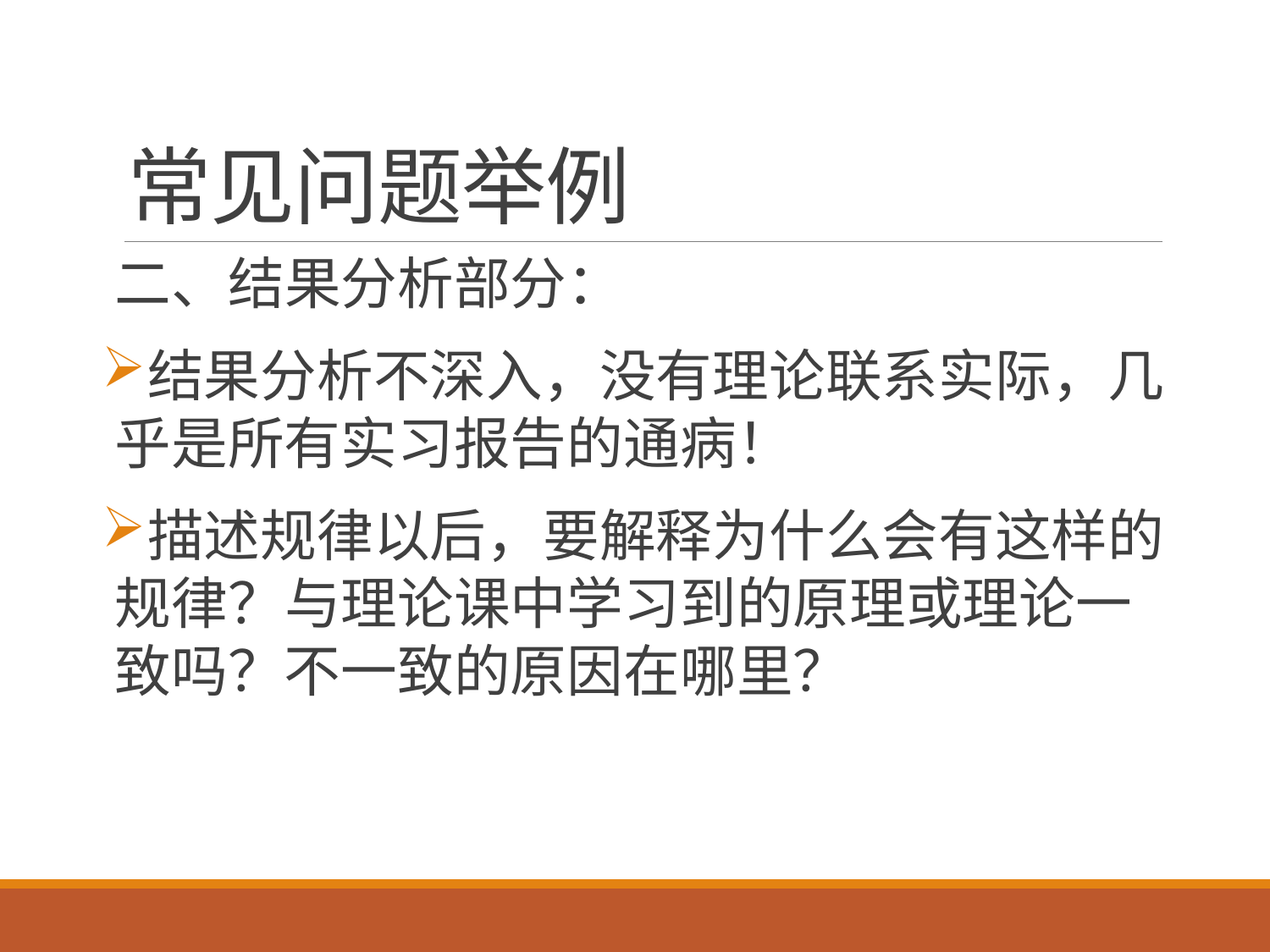

# 常见问题举例
二、结果分析部分：
结果分析不深入，没有理论联系实际，几乎是所有实习报告的通病！
描述规律以后，要解释为什么会有这样的规律？与理论课中学习到的原理或理论一致吗？不一致的原因在哪里？